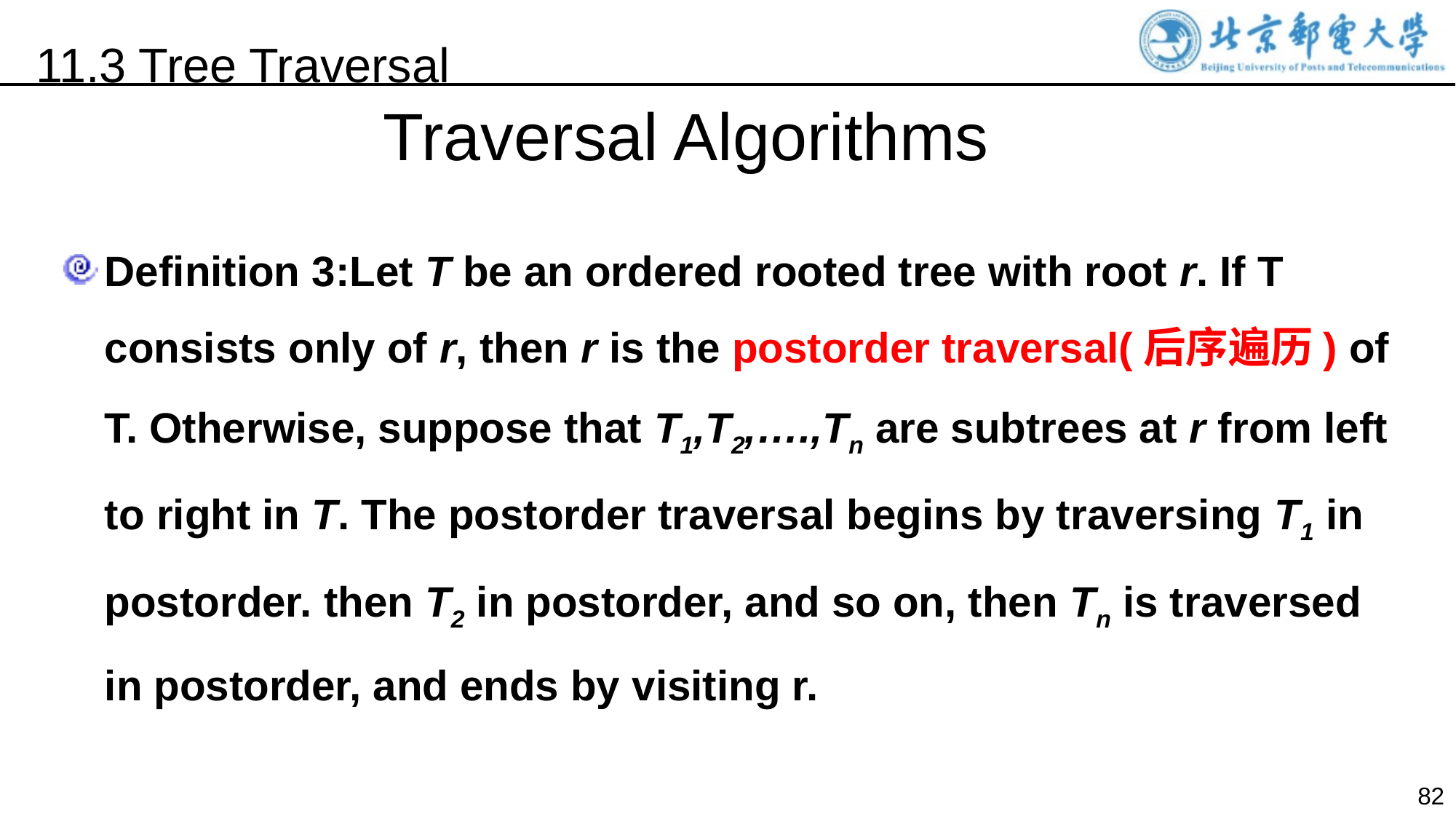

11.3 Tree Traversal
Traversal Algorithms
Definition 3:Let T be an ordered rooted tree with root r. If T consists only of r, then r is the postorder traversal(后序遍历) of T. Otherwise, suppose that T1,T2,….,Tn are subtrees at r from left to right in T. The postorder traversal begins by traversing T1 in postorder. then T2 in postorder, and so on, then Tn is traversed in postorder, and ends by visiting r.